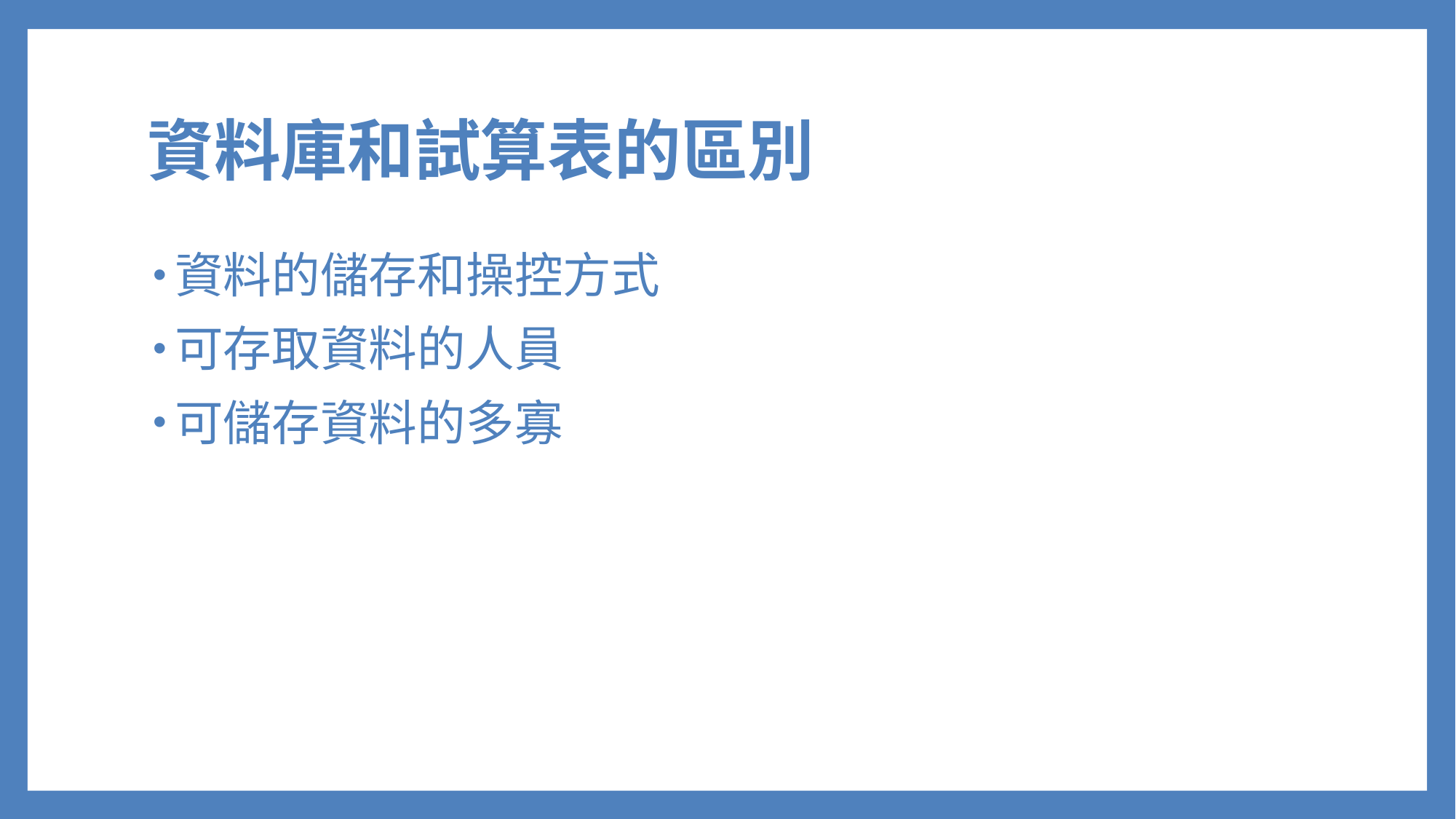

# 資料庫和試算表的區別
資料的儲存和操控方式
可存取資料的人員
可儲存資料的多寡